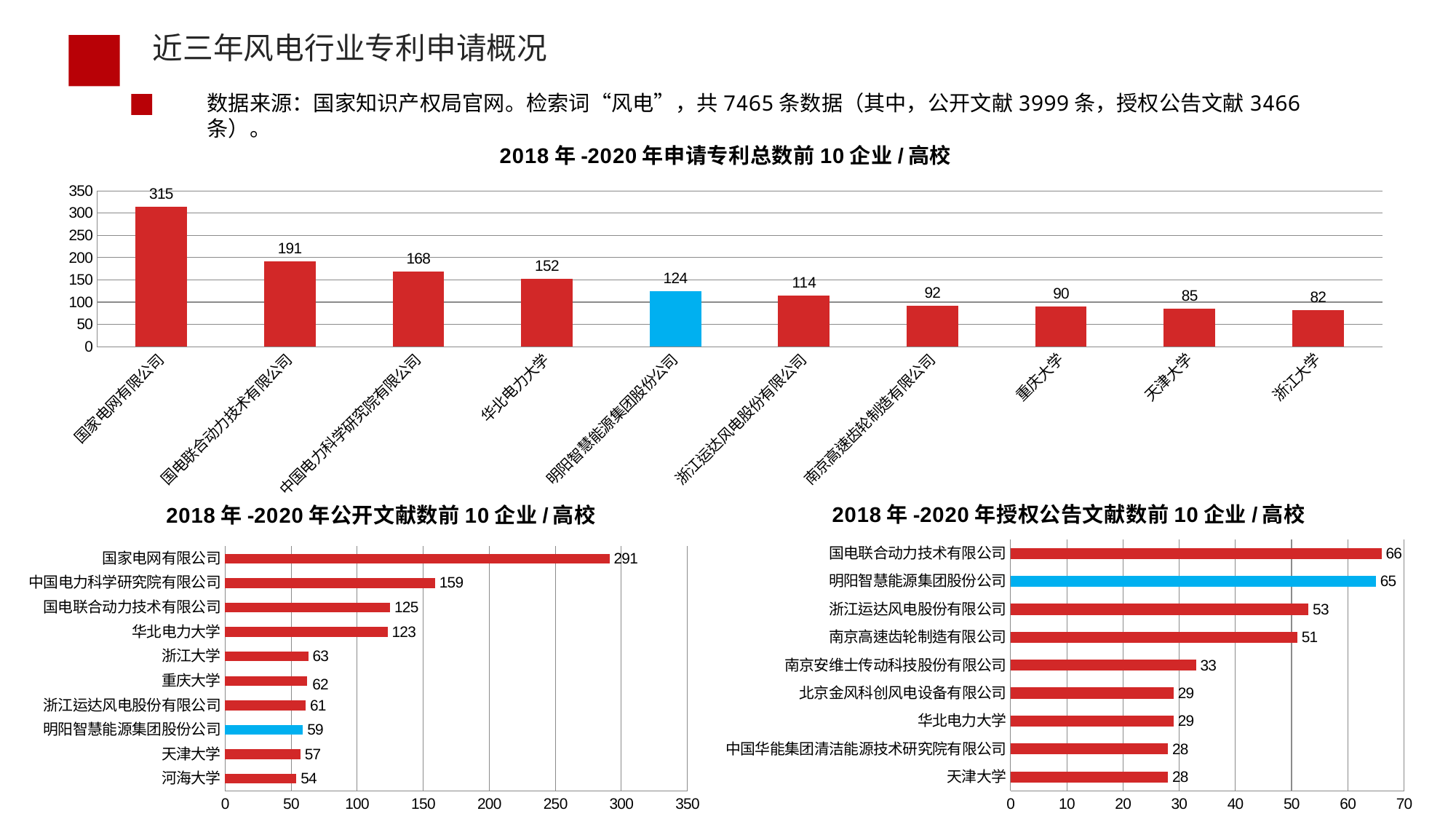

近三年风电行业专利申请概况

数据来源：国家知识产权局官网。检索词“风电”，共7465条数据（其中，公开文献3999条，授权公告文献3466条）。

### Chart: 2018年-2020年申请专利总数前10企业/高校

| Category |  |
|---|---|
| 国家电网有限公司 | 315.0 |
| 国电联合动力技术有限公司 | 191.0 |
| 中国电力科学研究院有限公司 | 168.0 |
| 华北电力大学 | 152.0 |
| 明阳智慧能源集团股份公司 | 124.0 |
| 浙江运达风电股份有限公司 | 114.0 |
| 南京高速齿轮制造有限公司 | 92.0 |
| 重庆大学 | 90.0 |
| 天津大学 | 85.0 |
| 浙江大学 | 82.0 |

### Chart: 2018年-2020年授权公告文献数前10企业/高校

| Category |  |
|---|---|
| 天津大学 | 28.0 |
| 中国华能集团清洁能源技术研究院有限公司 | 28.0 |
| 华北电力大学 | 29.0 |
| 北京金风科创风电设备有限公司 | 29.0 |
| 南京安维士传动科技股份有限公司 | 33.0 |
| 南京高速齿轮制造有限公司 | 51.0 |
| 浙江运达风电股份有限公司 | 53.0 |
| 明阳智慧能源集团股份公司 | 65.0 |
| 国电联合动力技术有限公司 | 66.0 |

### Chart: 2018年-2020年公开文献数前10企业/高校

| Category |  |
|---|---|
| 河海大学 | 54.0 |
| 天津大学 | 57.0 |
| 明阳智慧能源集团股份公司 | 59.0 |
| 浙江运达风电股份有限公司 | 61.0 |
| 重庆大学 | 62.0 |
| 浙江大学 | 63.0 |
| 华北电力大学 | 123.0 |
| 国电联合动力技术有限公司 | 125.0 |
| 中国电力科学研究院有限公司 | 159.0 |
| 国家电网有限公司 | 291.0 |